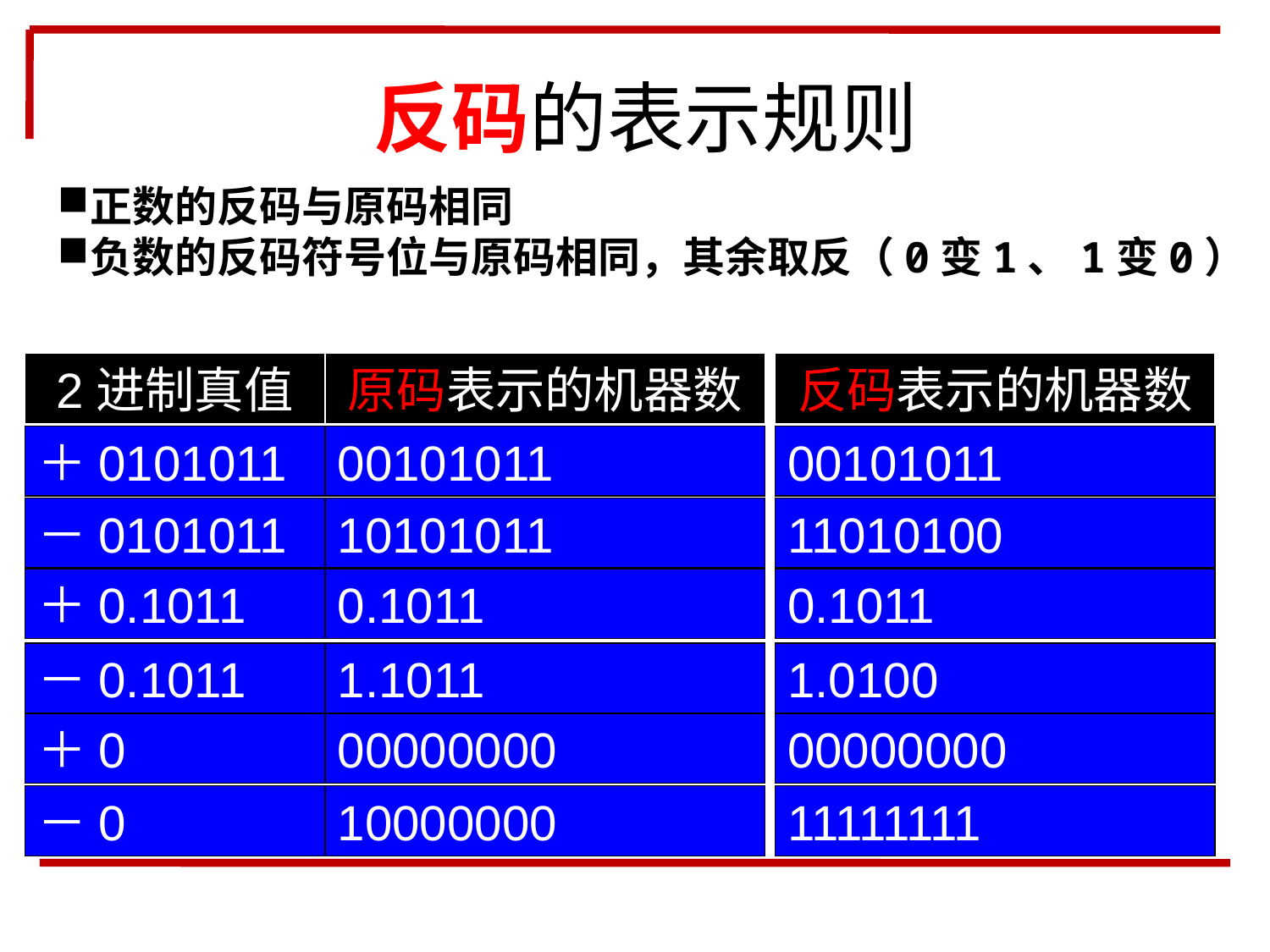

反码的表示规则
正数的反码与原码相同
负数的反码符号位与原码相同，其余取反（0变1、1变0）
2进制真值
原码表示的机器数
反码表示的机器数
＋0101011
00101011
00101011
－0101011
10101011
11010100
＋0.1011
0.1011
0.1011
－0.1011
1.1011
1.0100
＋0
00000000
00000000
－0
10000000
11111111